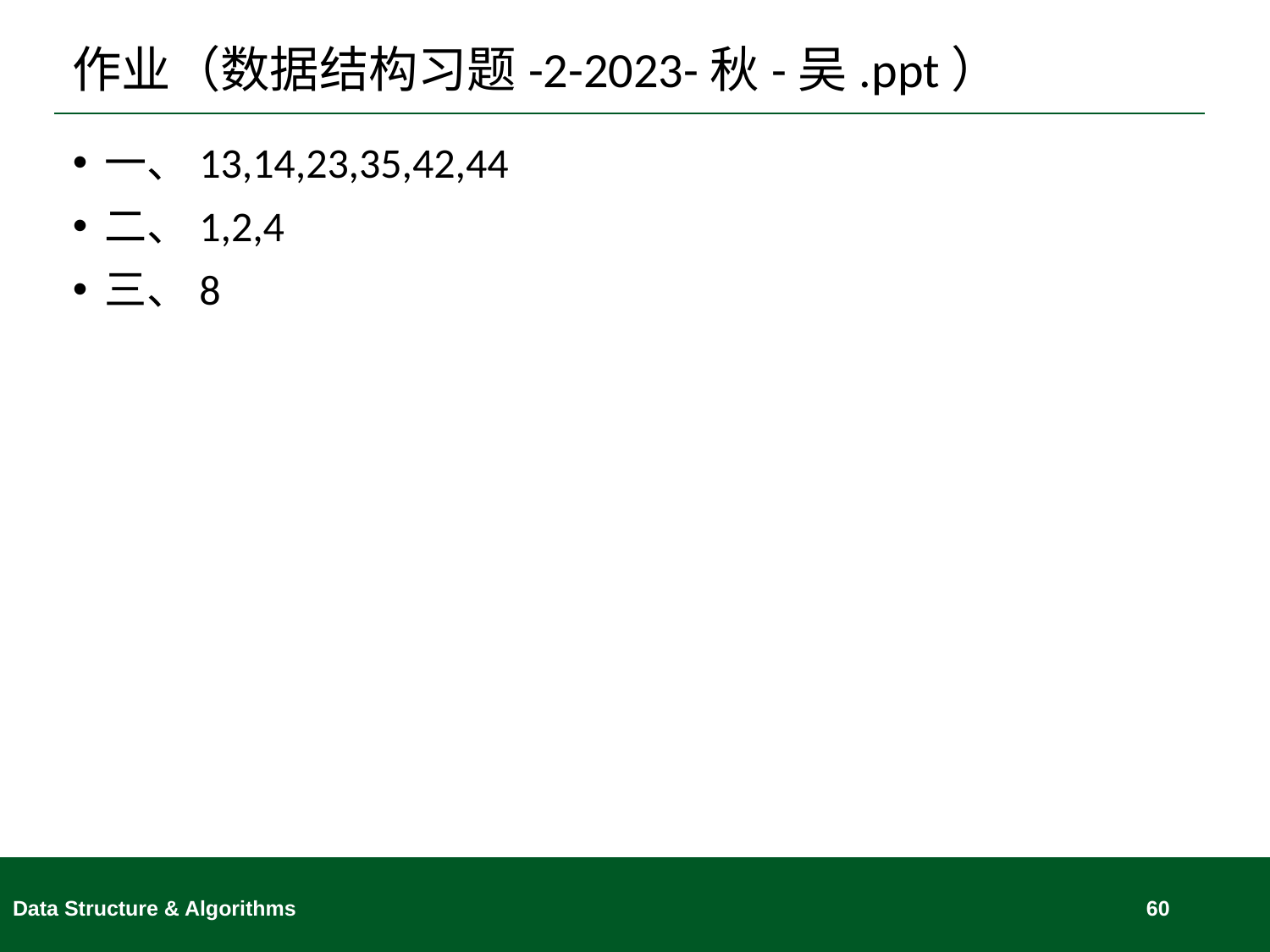

# 作业（数据结构习题-2-2023-秋-吴.ppt）
一、13,14,23,35,42,44
二、1,2,4
三、8
Data Structure & Algorithms
60